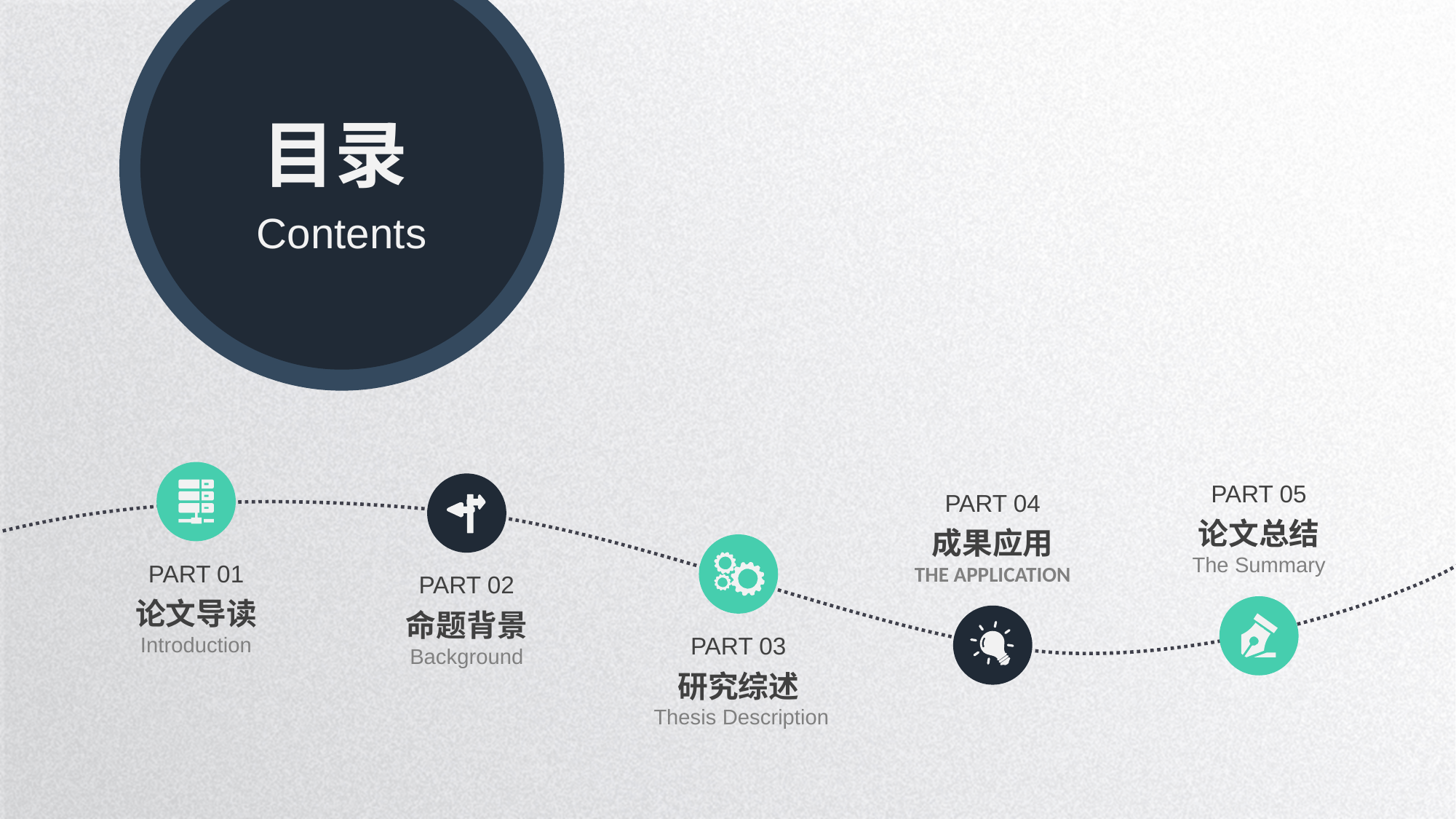

目录
Contents

PART 05
论文总结
The Summary

PART 04
成果应用
THE APPLICATION

PART 01
论文导读
Introduction
PART 02
命题背景
Background

PART 03
研究综述
 Thesis Description
延时符